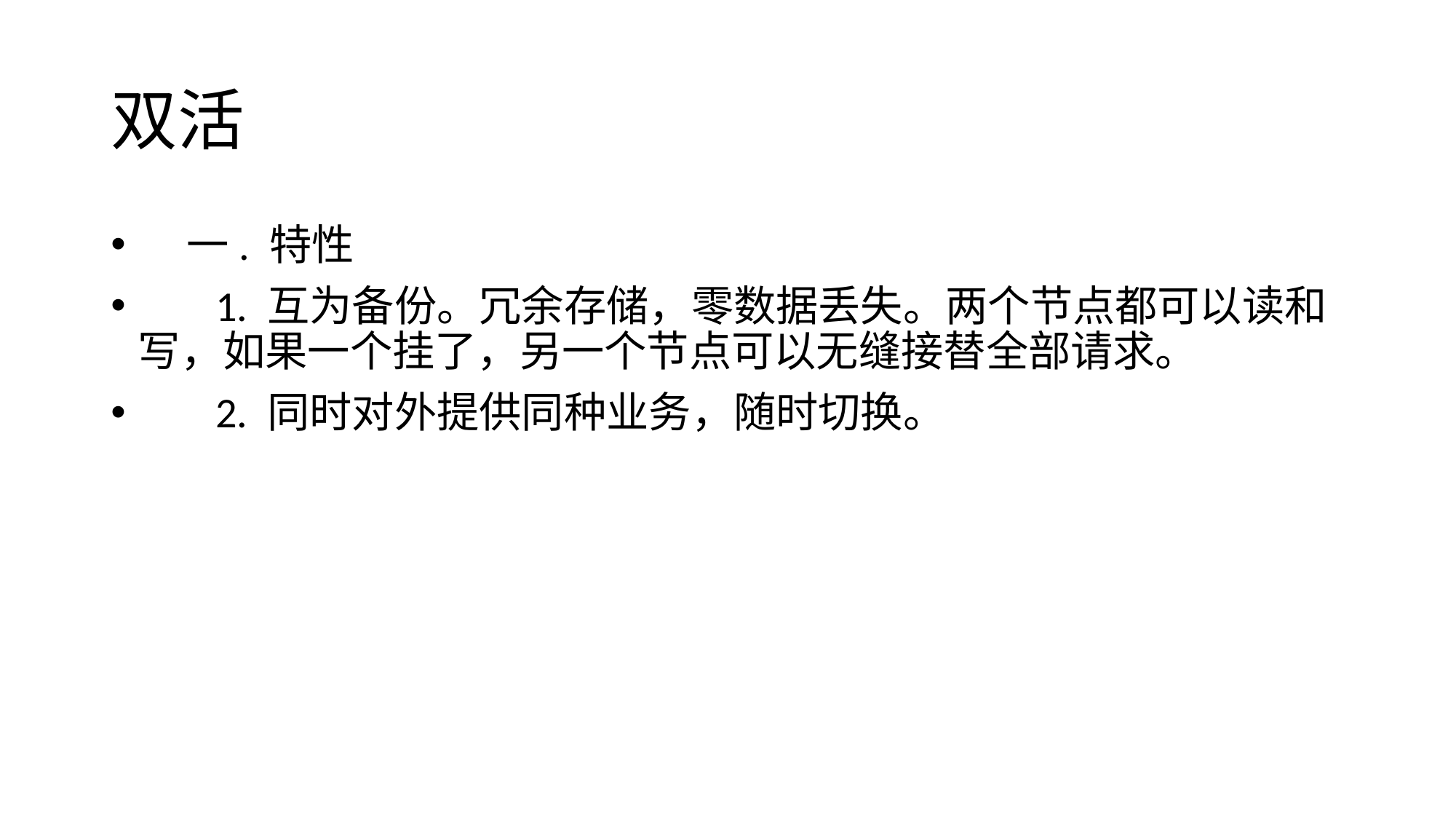

# 双活
    一. 特性
        1. 互为备份。冗余存储，零数据丢失。两个节点都可以读和写，如果一个挂了，另一个节点可以无缝接替全部请求。
        2. 同时对外提供同种业务，随时切换。